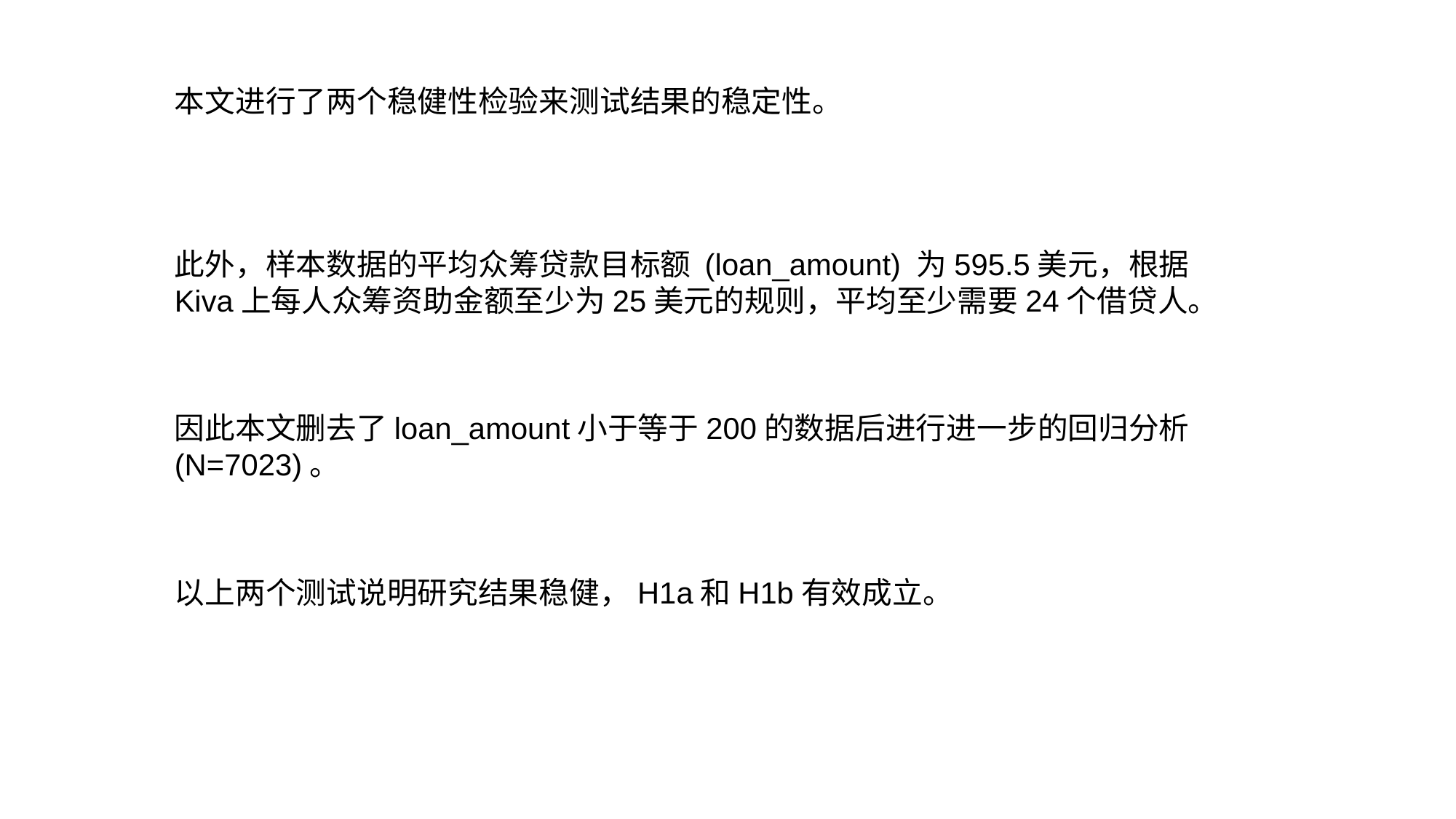

本文进行了两个稳健性检验来测试结果的稳定性。

此外，样本数据的平均众筹贷款目标额 (loan_amount) 为595.5美元，根据Kiva上每人众筹资助金额至少为25美元的规则，平均至少需要24个借贷人。
因此本文删去了loan_amount小于等于200的数据后进行进一步的回归分析 (N=7023)。
以上两个测试说明研究结果稳健，H1a和H1b有效成立。